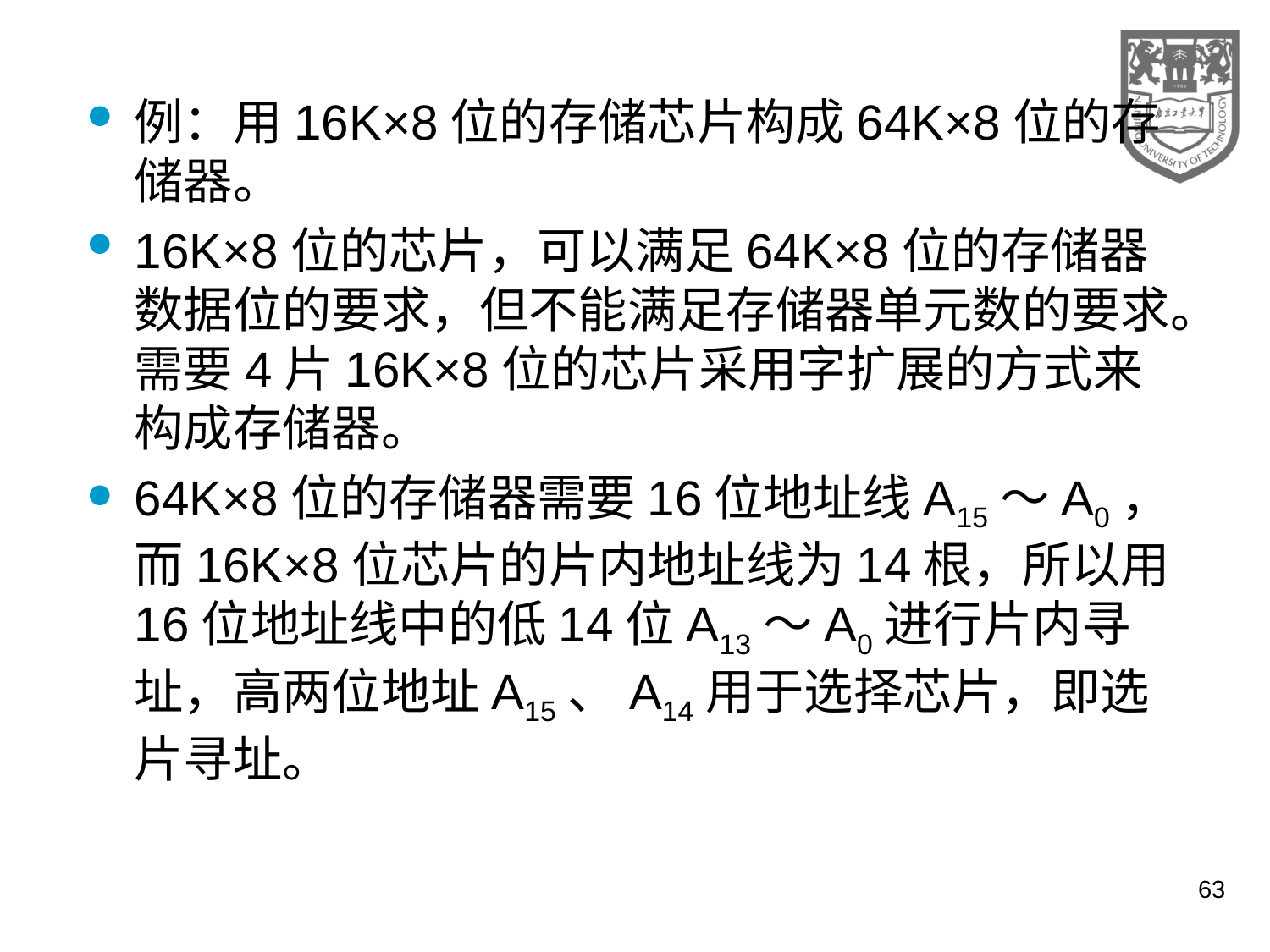

例：用16K×8位的存储芯片构成64K×8位的存储器。
16K×8位的芯片，可以满足64K×8位的存储器数据位的要求，但不能满足存储器单元数的要求。需要4片16K×8位的芯片采用字扩展的方式来构成存储器。
64K×8位的存储器需要16位地址线A15～A0，而16K×8位芯片的片内地址线为14根，所以用16位地址线中的低14位A13～A0进行片内寻址，高两位地址A15、A14用于选择芯片，即选片寻址。
63